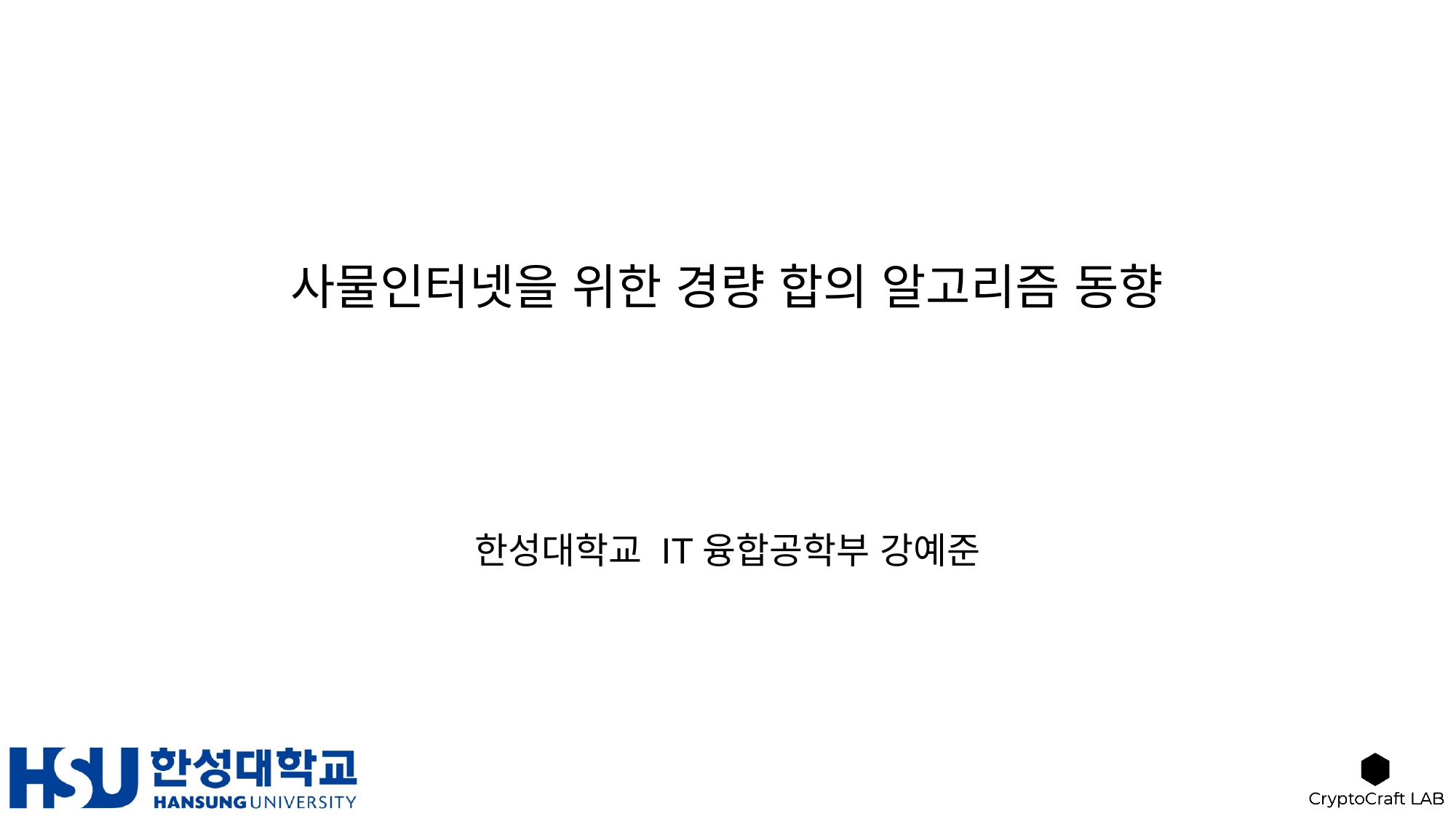

# 사물인터넷을 위한 경량 합의 알고리즘 동향
한성대학교 IT융합공학부 강예준